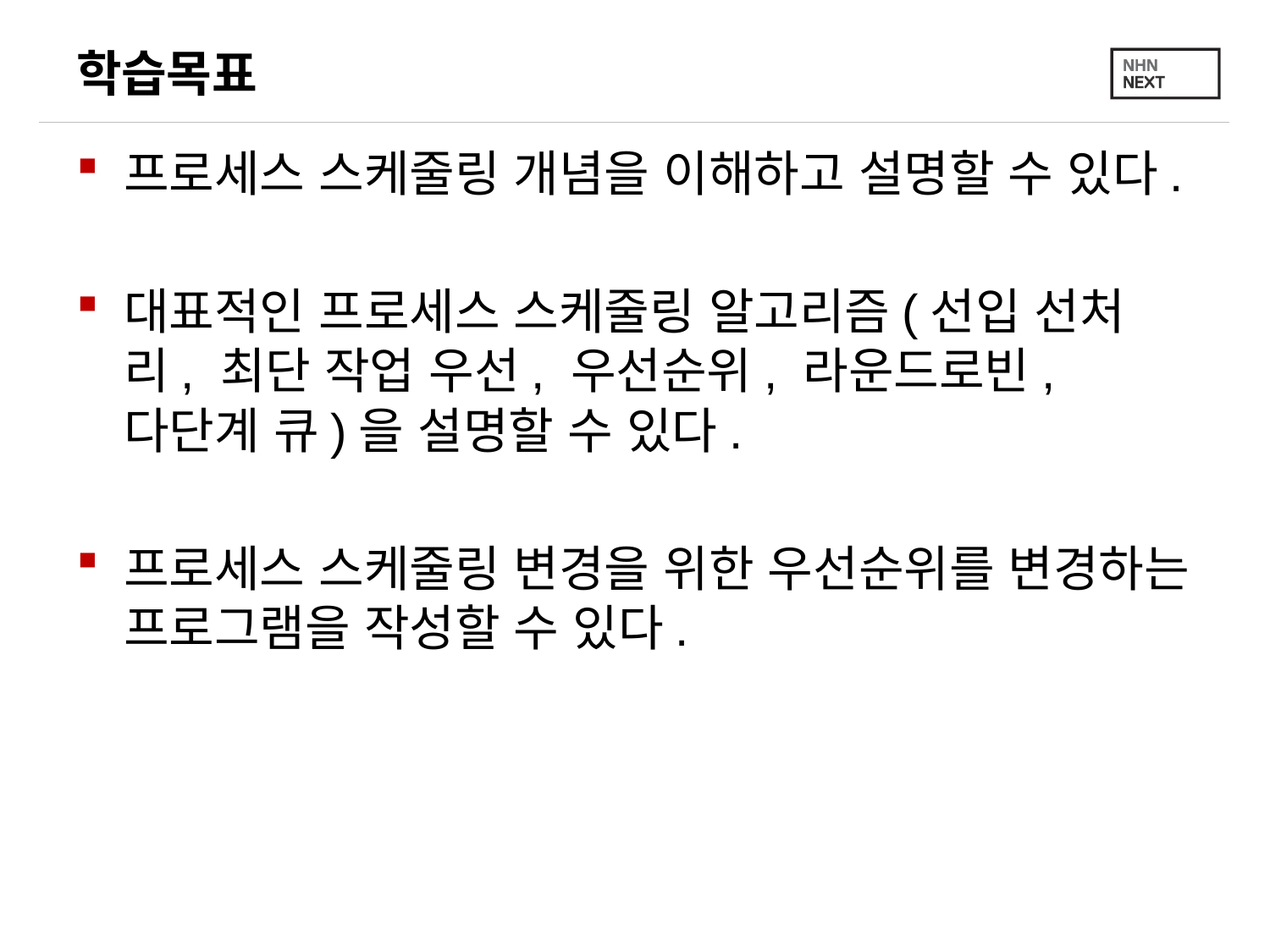

# 학습목표
프로세스 스케줄링 개념을 이해하고 설명할 수 있다.

대표적인 프로세스 스케줄링 알고리즘(선입 선처리, 최단 작업 우선, 우선순위, 라운드로빈, 다단계 큐)을 설명할 수 있다.

프로세스 스케줄링 변경을 위한 우선순위를 변경하는 프로그램을 작성할 수 있다.